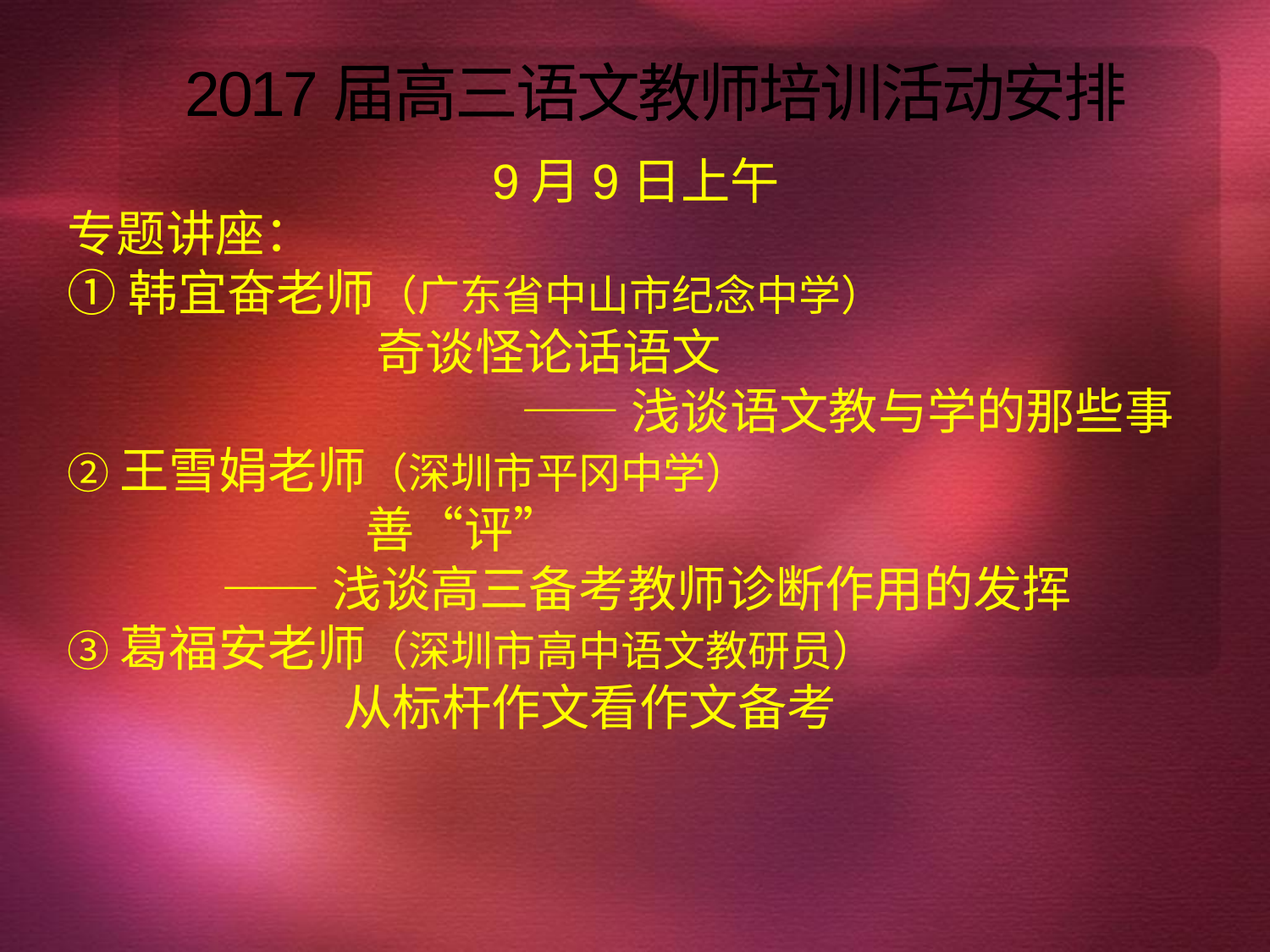

# 2017届高三语文教师培训活动安排
9月9日上午
专题讲座：
①韩宜奋老师（广东省中山市纪念中学）
                           奇谈怪论话语文
——浅谈语文教与学的那些事
②王雪娟老师（深圳市平冈中学）
                          善“评”
              ——浅谈高三备考教师诊断作用的发挥
③葛福安老师（深圳市高中语文教研员）
                        从标杆作文看作文备考